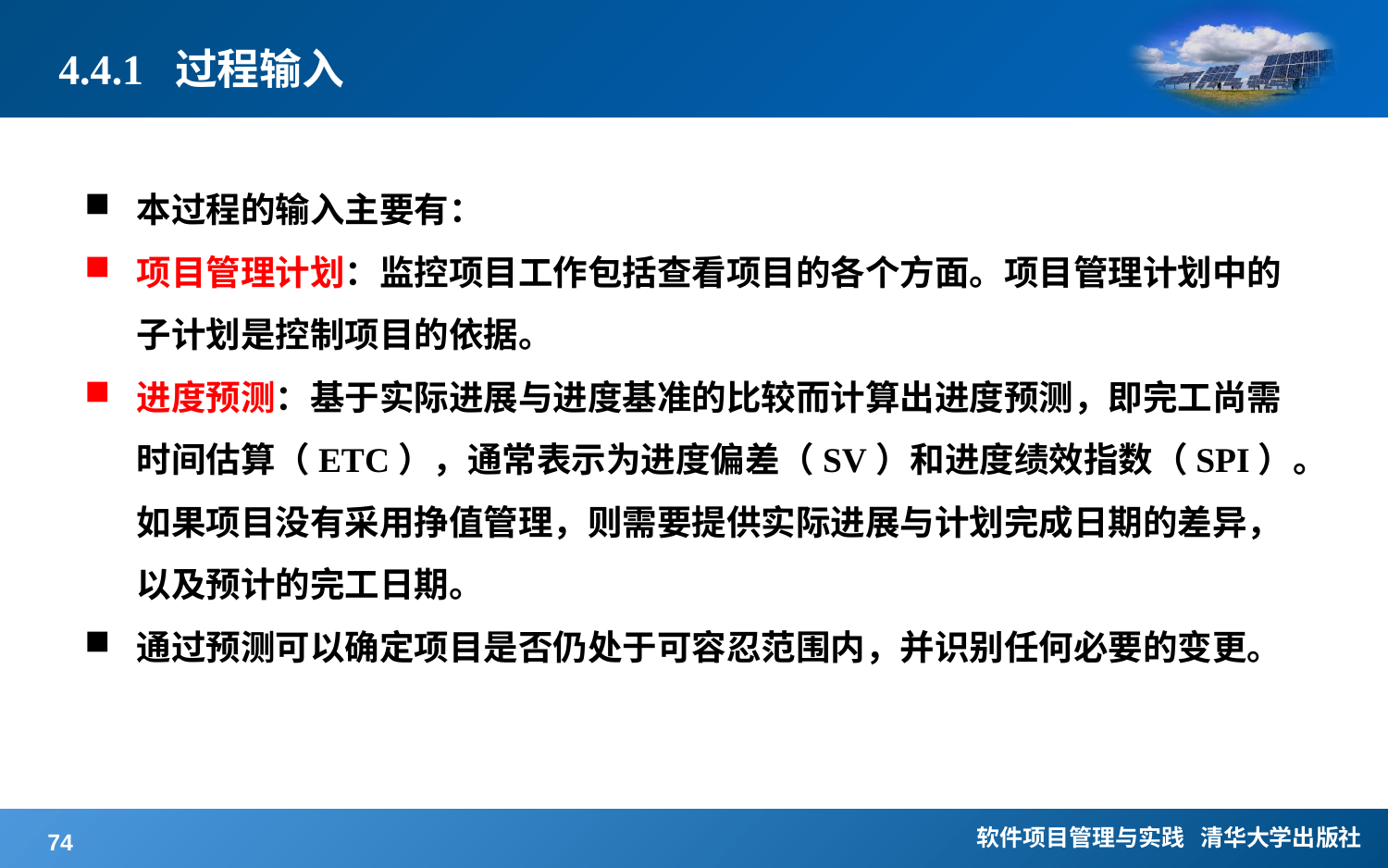

# 4.4.1  过程输入
本过程的输入主要有：
项目管理计划：监控项目工作包括查看项目的各个方面。项目管理计划中的子计划是控制项目的依据。
进度预测：基于实际进展与进度基准的比较而计算出进度预测，即完工尚需时间估算（ETC），通常表示为进度偏差（SV）和进度绩效指数（SPI）。如果项目没有采用挣值管理，则需要提供实际进展与计划完成日期的差异，以及预计的完工日期。
通过预测可以确定项目是否仍处于可容忍范围内，并识别任何必要的变更。